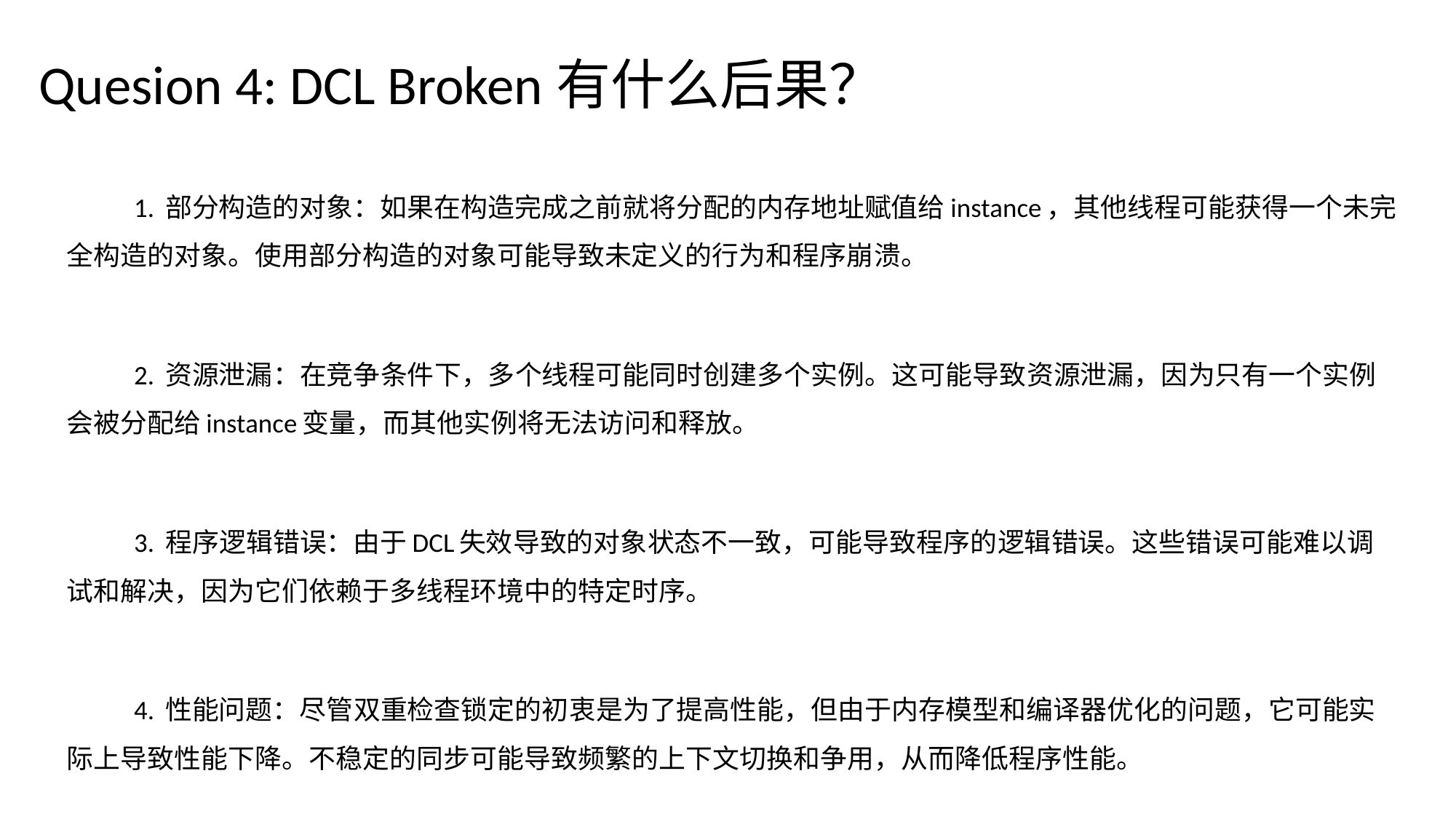

# Quesion 4: DCL Broken有什么后果？
1. 部分构造的对象：如果在构造完成之前就将分配的内存地址赋值给instance，其他线程可能获得一个未完全构造的对象。使用部分构造的对象可能导致未定义的行为和程序崩溃。

2. 资源泄漏：在竞争条件下，多个线程可能同时创建多个实例。这可能导致资源泄漏，因为只有一个实例会被分配给instance变量，而其他实例将无法访问和释放。

3. 程序逻辑错误：由于DCL失效导致的对象状态不一致，可能导致程序的逻辑错误。这些错误可能难以调试和解决，因为它们依赖于多线程环境中的特定时序。

4. 性能问题：尽管双重检查锁定的初衷是为了提高性能，但由于内存模型和编译器优化的问题，它可能实际上导致性能下降。不稳定的同步可能导致频繁的上下文切换和争用，从而降低程序性能。